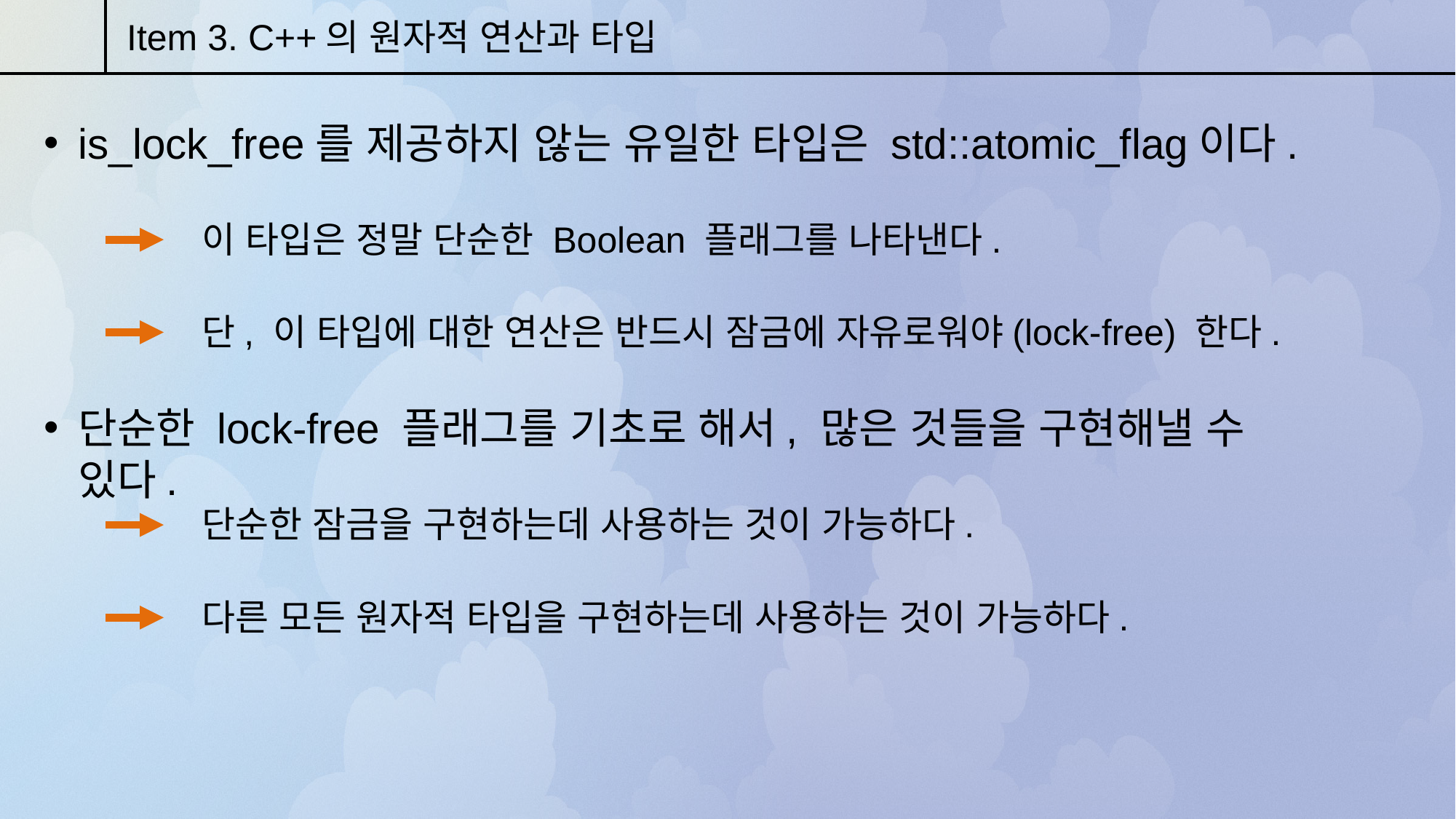

Item 3. C++의 원자적 연산과 타입
is_lock_free를 제공하지 않는 유일한 타입은 std::atomic_flag이다.
이 타입은 정말 단순한 Boolean 플래그를 나타낸다.
단, 이 타입에 대한 연산은 반드시 잠금에 자유로워야(lock-free) 한다.
단순한 lock-free 플래그를 기초로 해서, 많은 것들을 구현해낼 수 있다.
단순한 잠금을 구현하는데 사용하는 것이 가능하다.
다른 모든 원자적 타입을 구현하는데 사용하는 것이 가능하다.